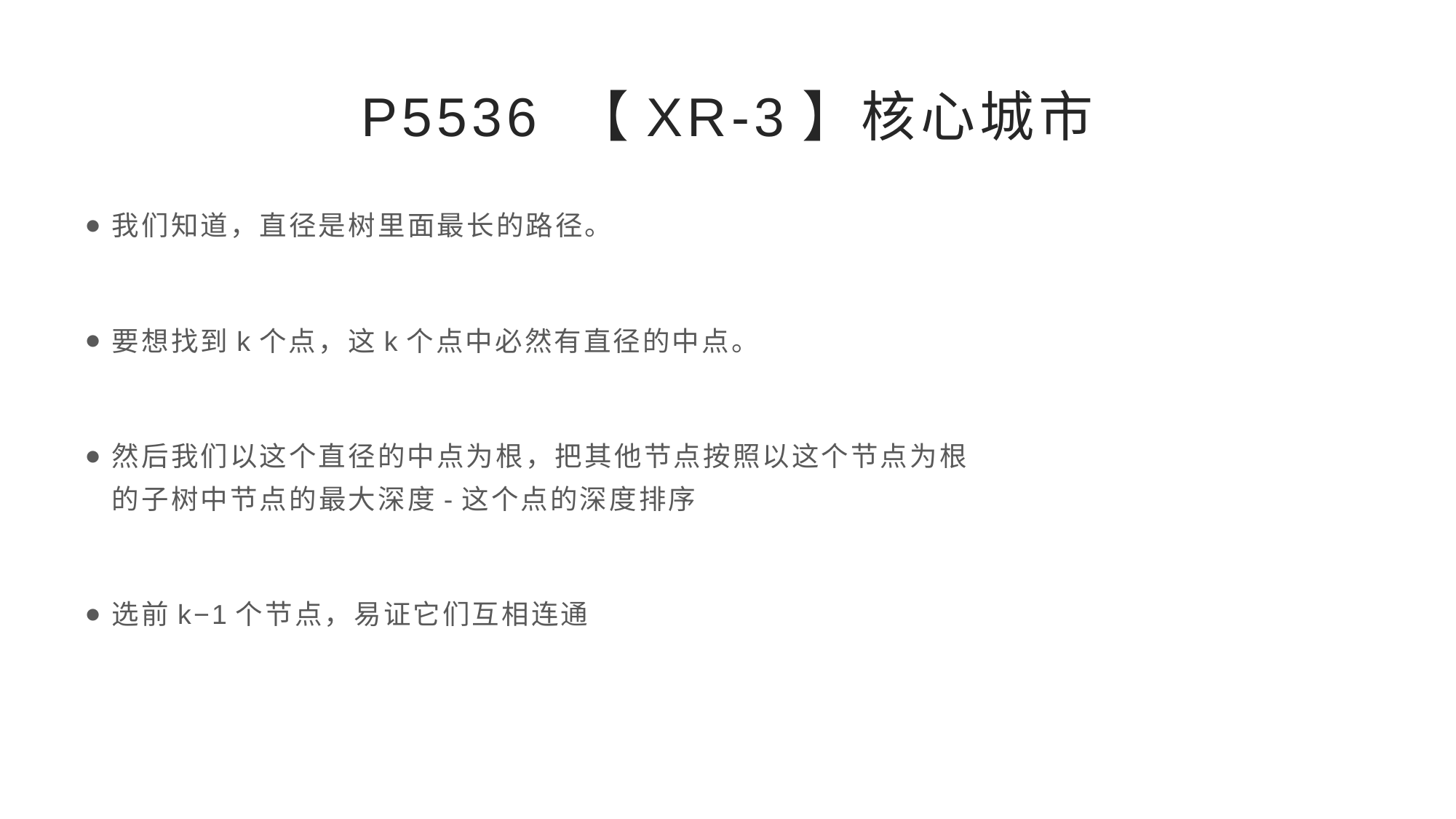

# P5536 【XR-3】核心城市
我们知道，直径是树里面最长的路径。

要想找到k个点，这k个点中必然有直径的中点。

然后我们以这个直径的中点为根，把其他节点按照以这个节点为根的子树中节点的最大深度-这个点的深度排序

选前k−1个节点，易证它们互相连通